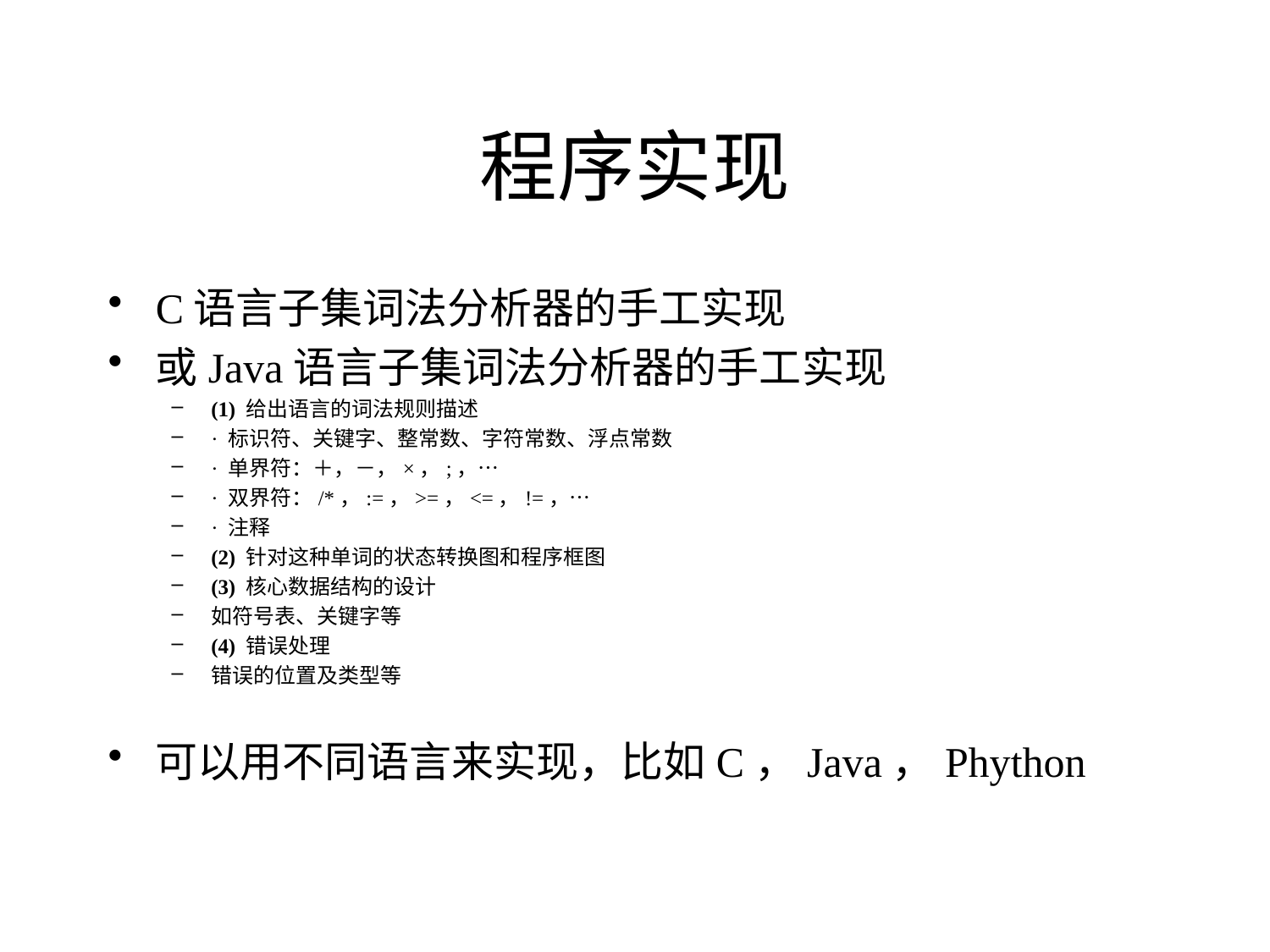

# 程序实现
C语言子集词法分析器的手工实现
或Java语言子集词法分析器的手工实现
(1) 给出语言的词法规则描述
· 标识符、关键字、整常数、字符常数、浮点常数
· 单界符：＋，－，×，;，…
· 双界符：/*，:=，>=，<=，!=，…
· 注释
(2) 针对这种单词的状态转换图和程序框图
(3) 核心数据结构的设计
如符号表、关键字等
(4) 错误处理
错误的位置及类型等

可以用不同语言来实现，比如C，Java，Phython